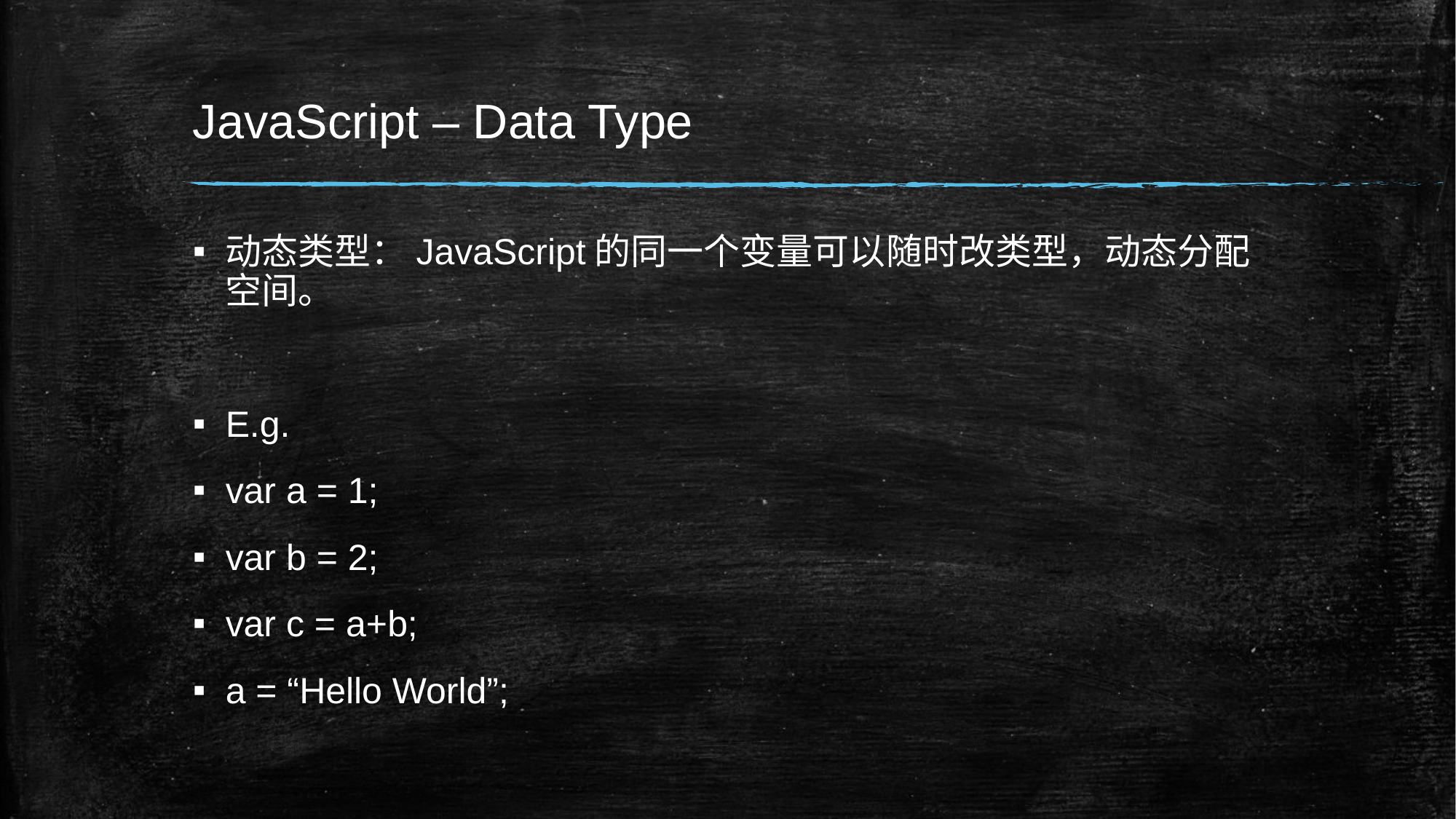

# JavaScript – Data Type
动态类型：JavaScript的同一个变量可以随时改类型，动态分配空间。

E.g.
var a = 1;
var b = 2;
var c = a+b;
a = “Hello World”;